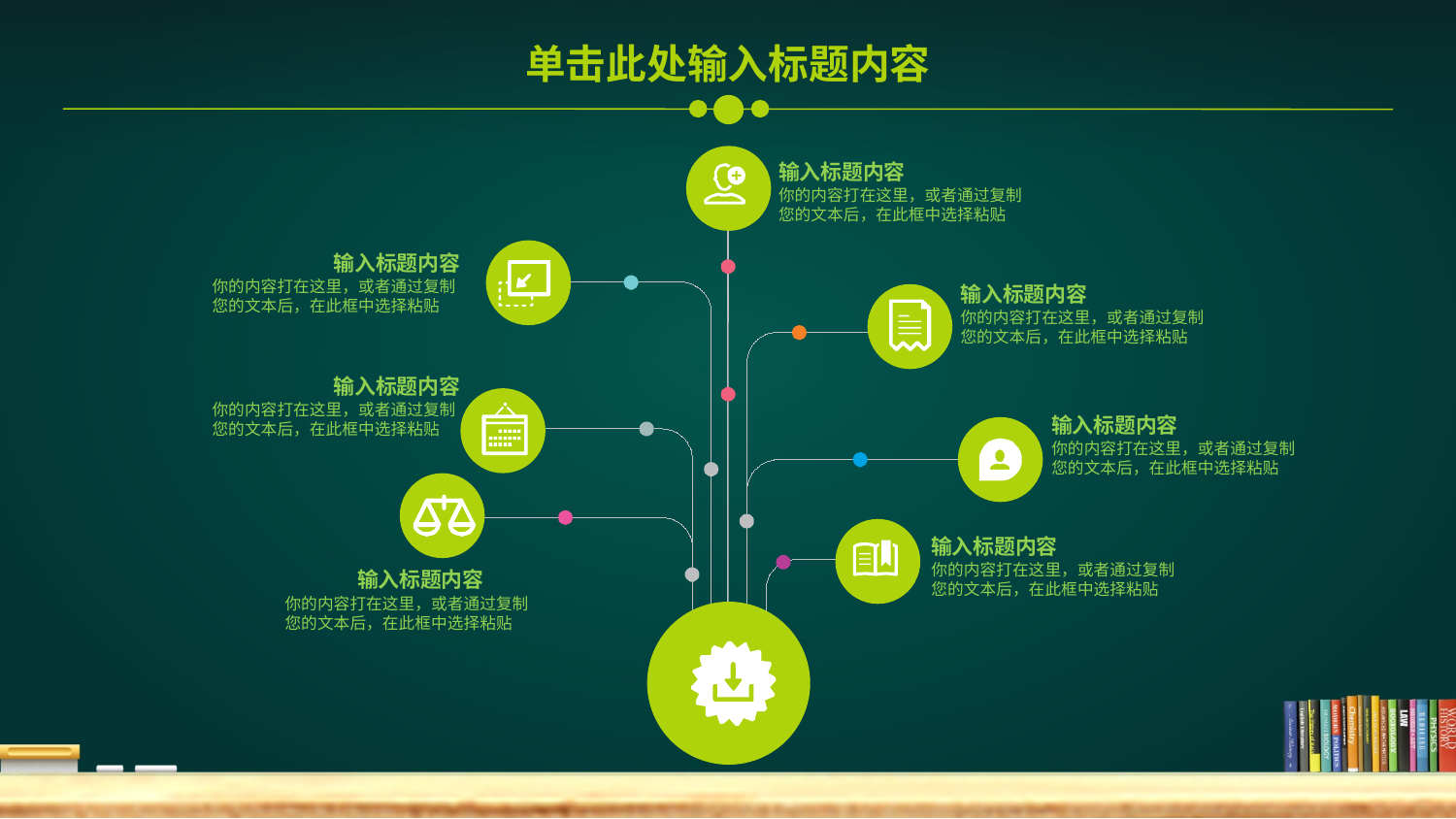

单击此处输入标题内容

输入标题内容
你的内容打在这里，或者通过复制您的文本后，在此框中选择粘贴

输入标题内容
你的内容打在这里，或者通过复制您的文本后，在此框中选择粘贴

输入标题内容
你的内容打在这里，或者通过复制您的文本后，在此框中选择粘贴

输入标题内容
你的内容打在这里，或者通过复制您的文本后，在此框中选择粘贴

输入标题内容
你的内容打在这里，或者通过复制您的文本后，在此框中选择粘贴

输入标题内容
你的内容打在这里，或者通过复制您的文本后，在此框中选择粘贴

输入标题内容
你的内容打在这里，或者通过复制您的文本后，在此框中选择粘贴